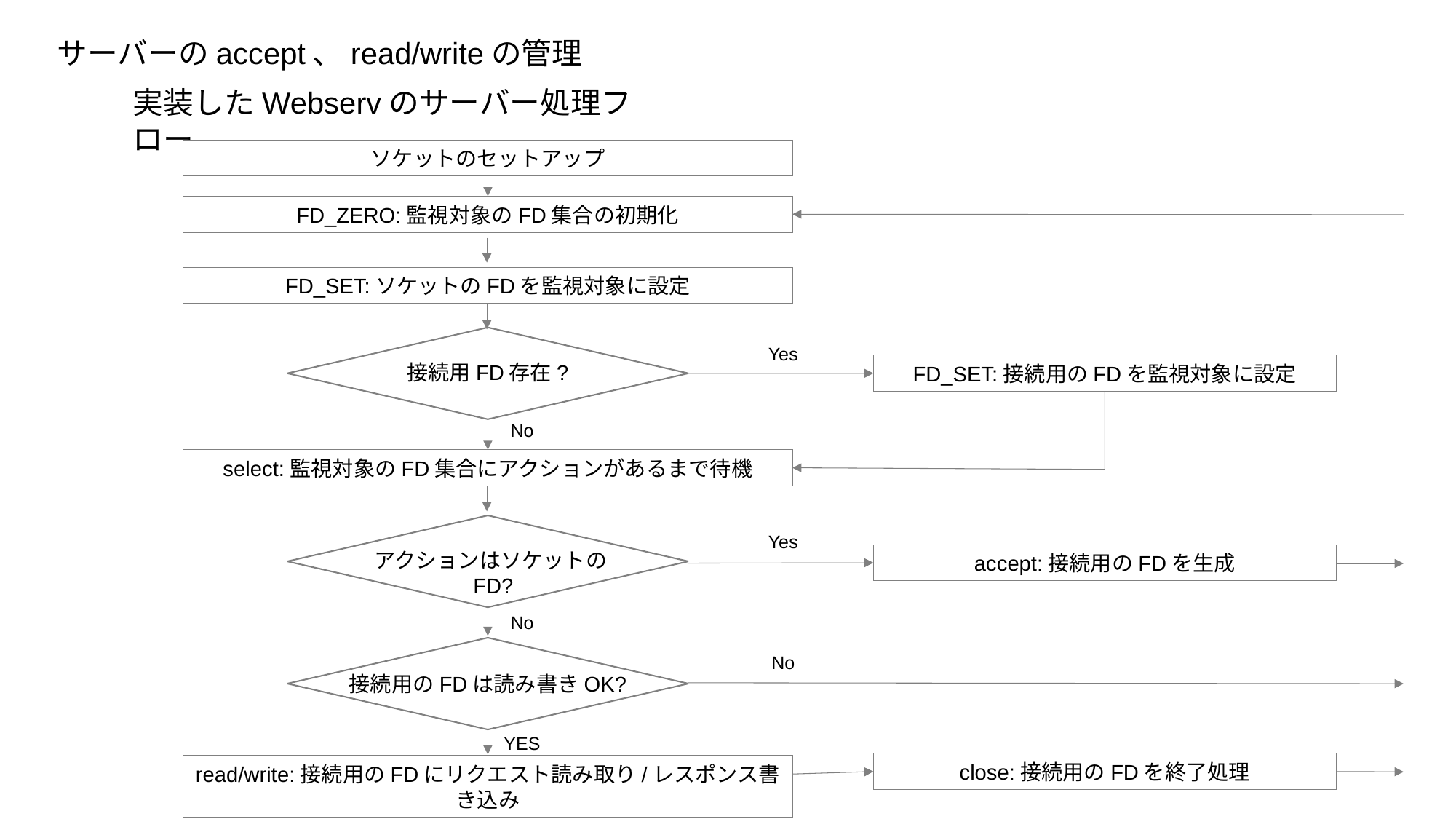

サーバーのaccept、read/writeの管理
実装したWebservのサーバー処理フロー
ソケットのセットアップ
FD_ZERO:監視対象のFD集合の初期化
FD_SET:ソケットのFDを監視対象に設定

接続用FD存在?
Yes
FD_SET:接続用のFDを監視対象に設定
No
select:監視対象のFD集合にアクションがあるまで待機

アクションはソケットのFD?
Yes
accept:接続用のFDを生成
No

接続用のFDは読み書きOK?
No
YES
close:接続用のFDを終了処理
read/write:接続用のFDにリクエスト読み取り/レスポンス書き込み